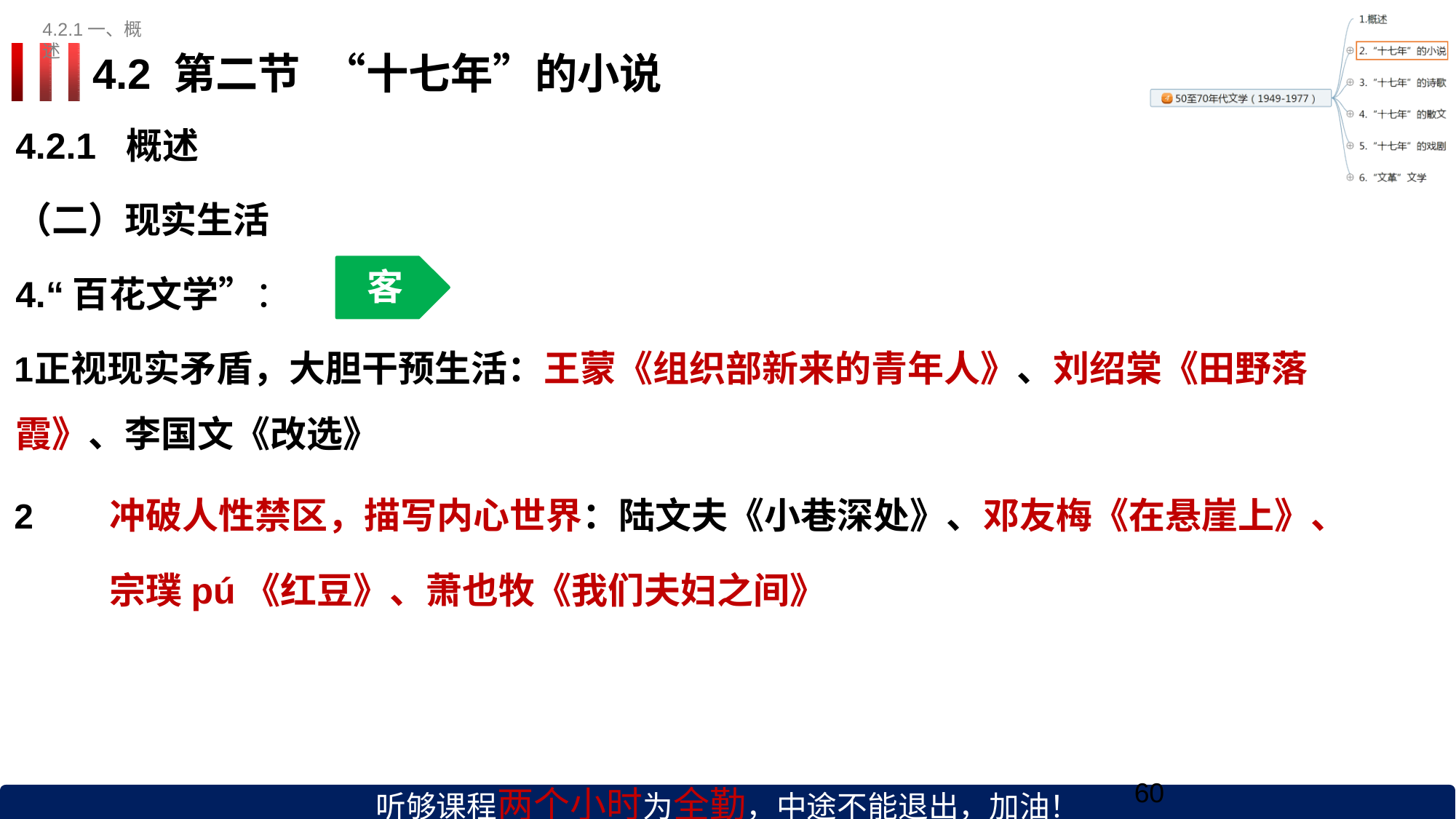

4.2.1一、概述

# 4.2 第二节	“十七年”的小说
4.2.1	概述
（二）现实生活
4.“百花文学”：

客
正视现实矛盾，大胆干预生活：王蒙《组织部新来的青年人》、刘绍棠《田野落 霞》、李国文《改选》
冲破人性禁区，描写内心世界：陆文夫《小巷深处》、邓友梅《在悬崖上》、 宗璞pú《红豆》、萧也牧《我们夫妇之间》
60

听够课程两个小时为全勤，中途不能退出，加油！